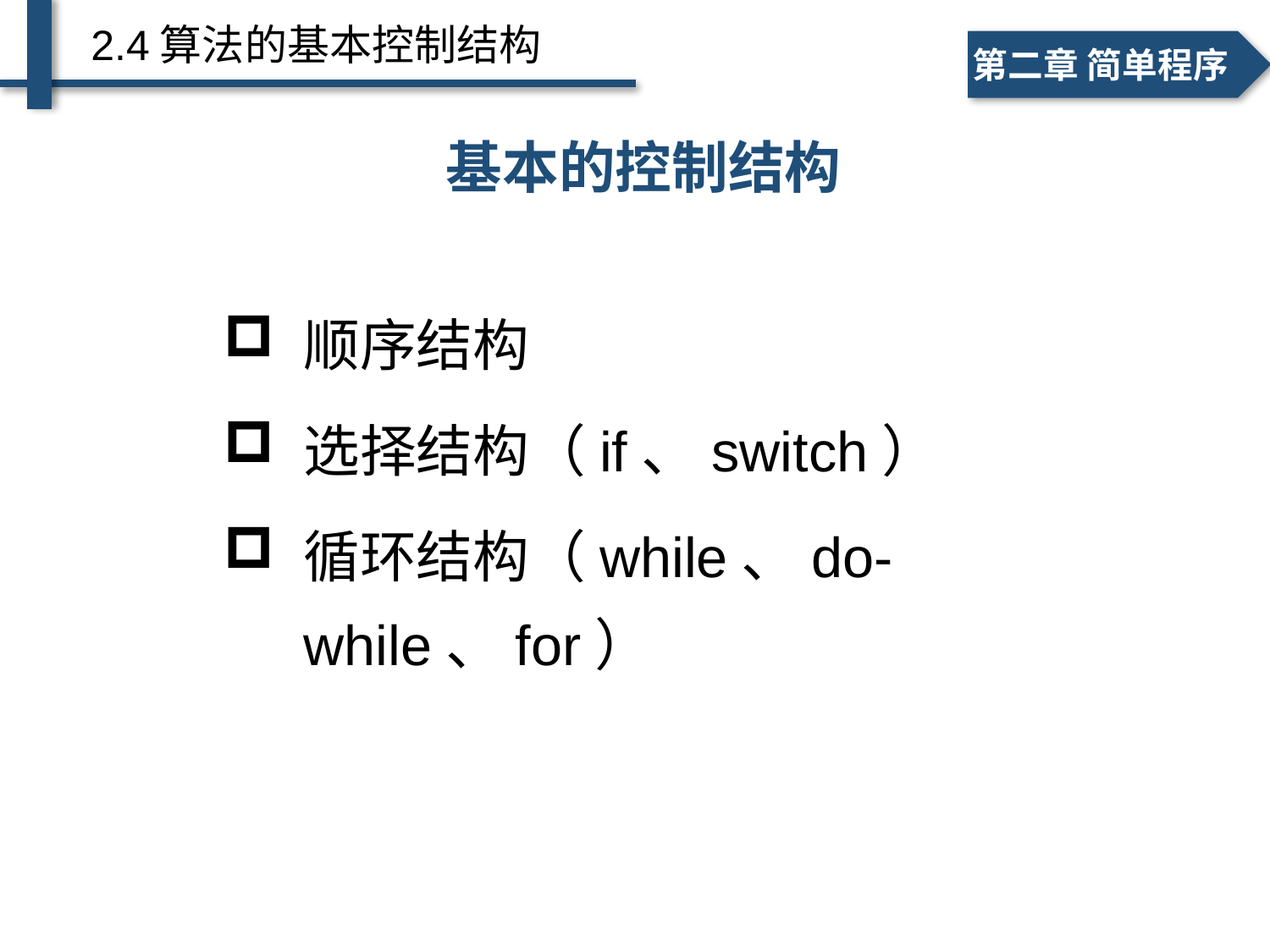

2.4算法的基本控制结构
一、个人简介
二、学术成绩

第二章 简单程序
# 算法的基本控制结构
简单的输入、输出

基本的控制结构
顺序结构
选择结构（if、switch）
循环结构（while、do-while、for）
44